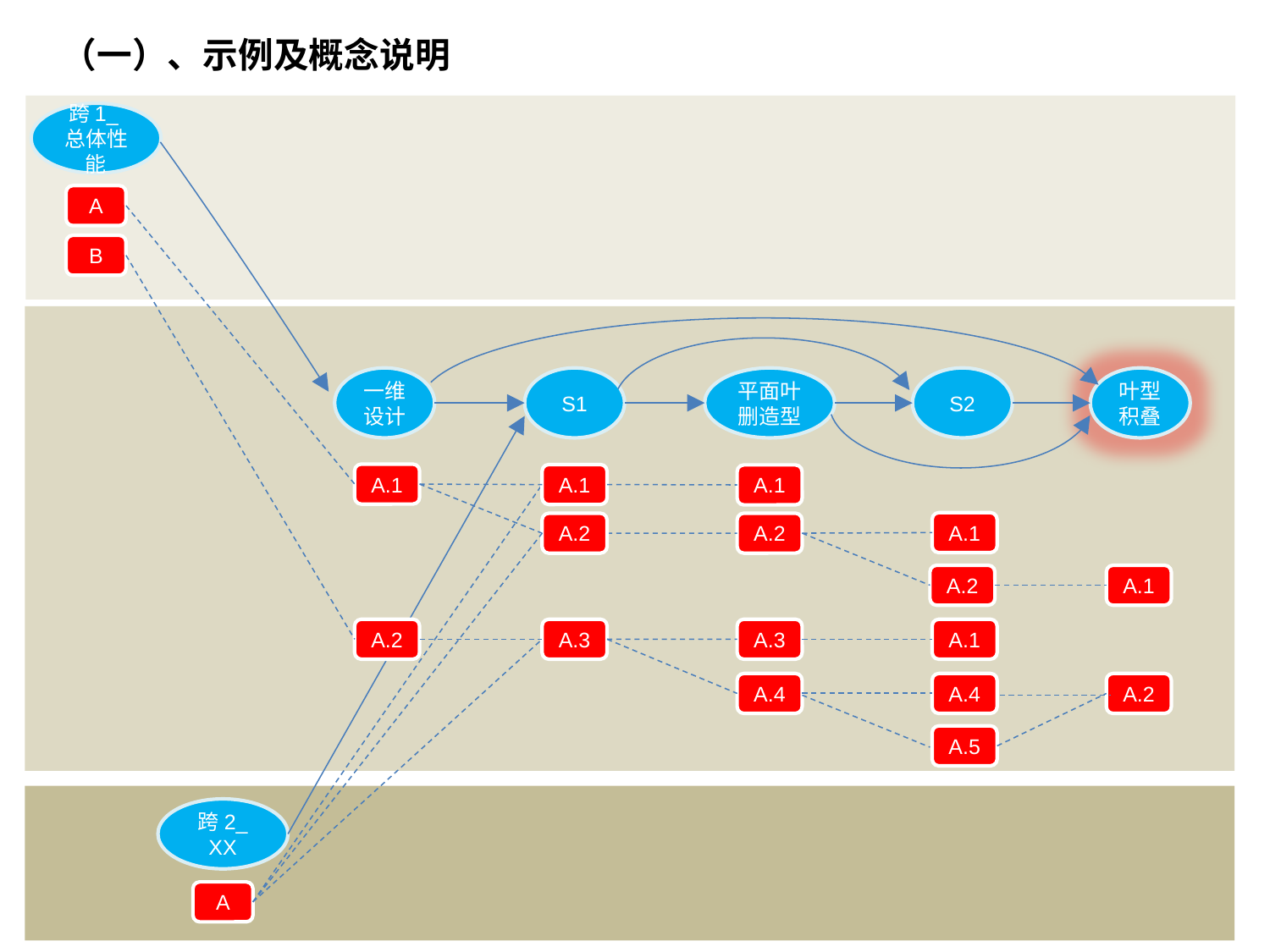

（一）、示例及概念说明

跨1_总体性能
A
B
A.2

一维设计
S1
平面叶删造型
S2
叶型积叠
A.1
A.1
A.1
A.2
A.1
A.2
A.2
A.1
A.3
A.3
A.1
A.4
A.4
A.2
A.5

跨2_
XX
A